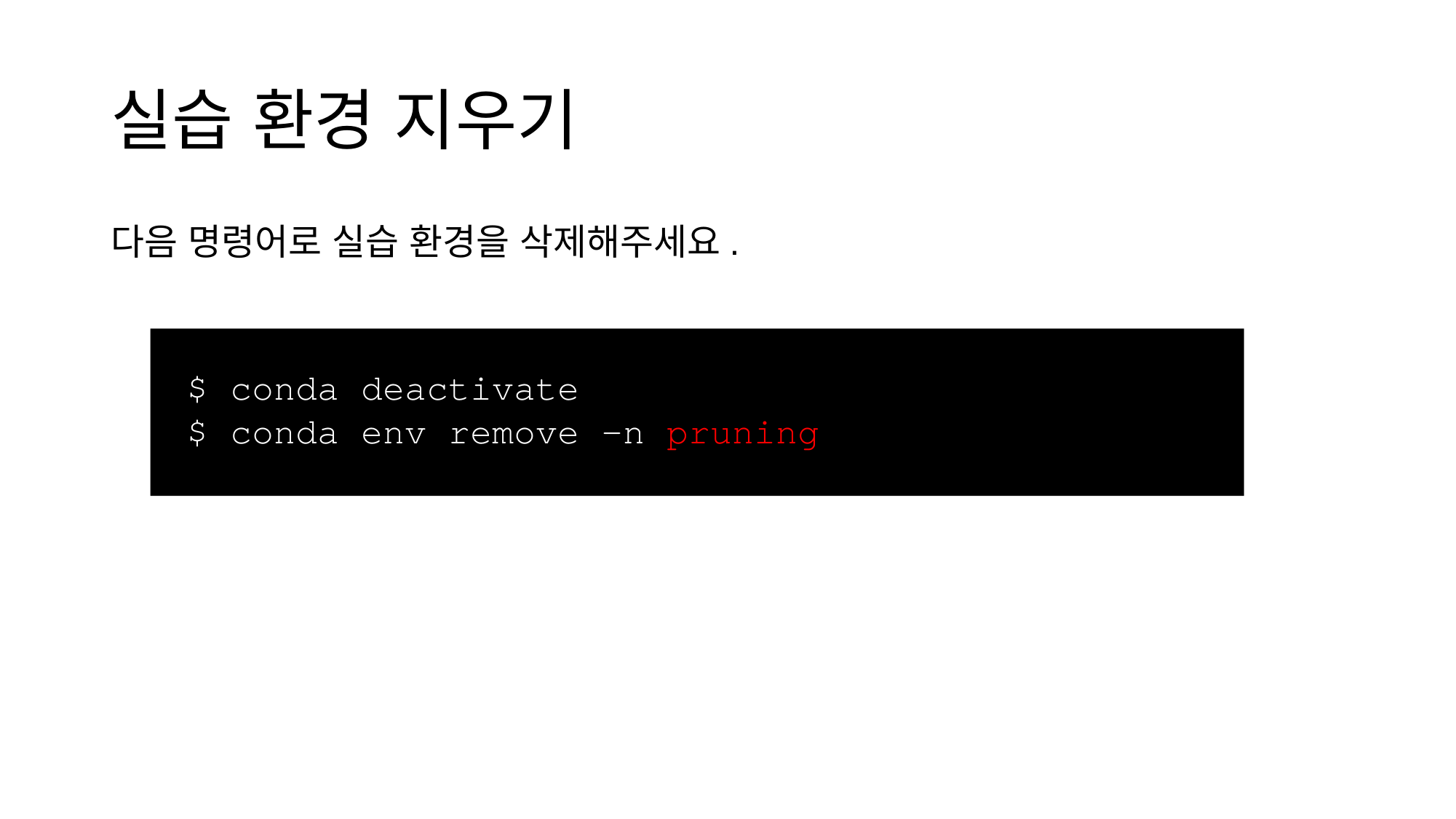

# 실습 환경 지우기
다음 명령어로 실습 환경을 삭제해주세요.

$ conda deactivate
$ conda env remove –n pruning